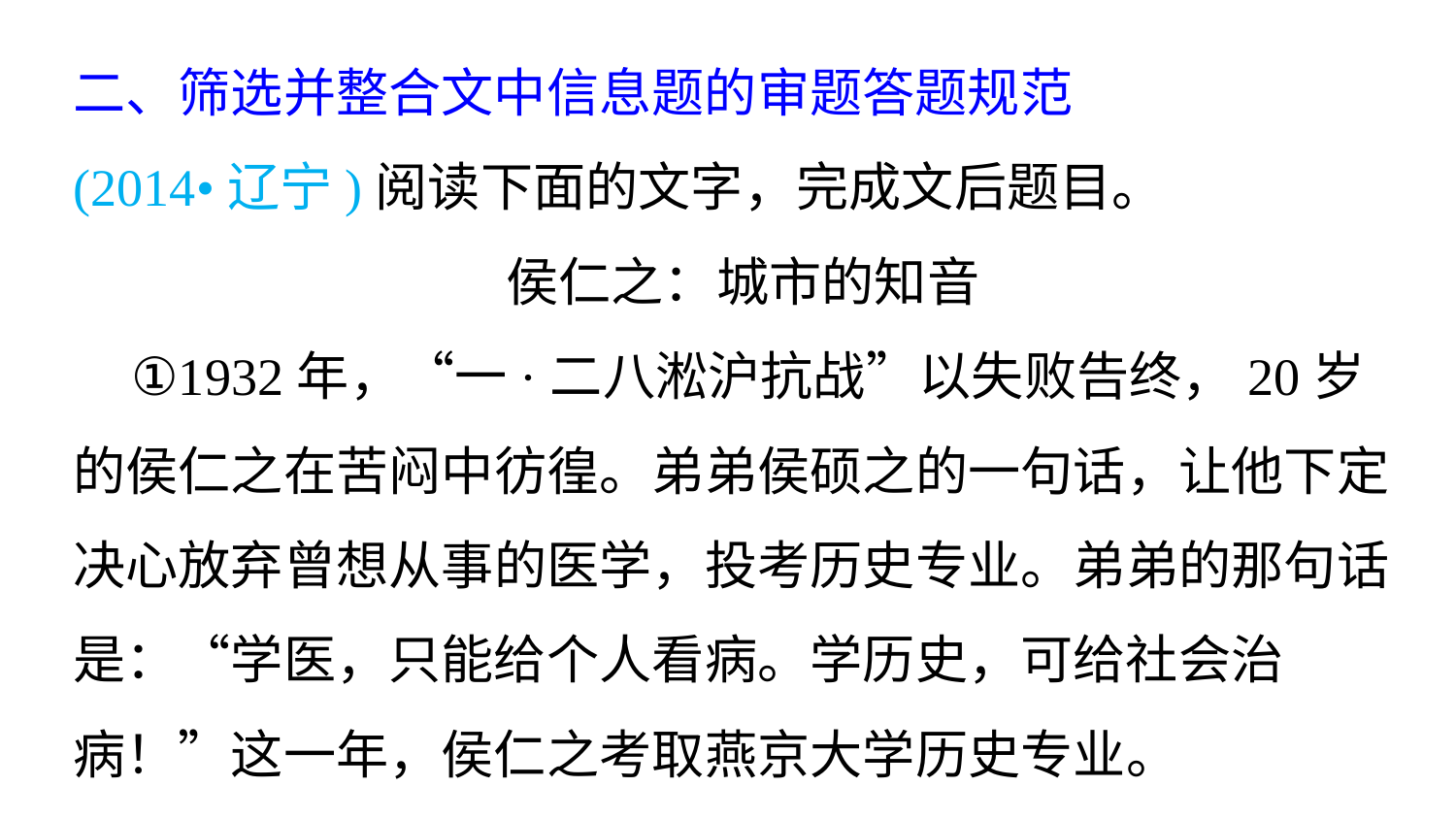

二、筛选并整合文中信息题的审题答题规范
(2014•辽宁)阅读下面的文字，完成文后题目。
侯仁之：城市的知音
    ①1932年，“一·二八淞沪抗战”以失败告终，20岁的侯仁之在苦闷中彷徨。弟弟侯硕之的一句话，让他下定决心放弃曾想从事的医学，投考历史专业。弟弟的那句话是：“学医，只能给个人看病。学历史，可给社会治病！”这一年，侯仁之考取燕京大学历史专业。